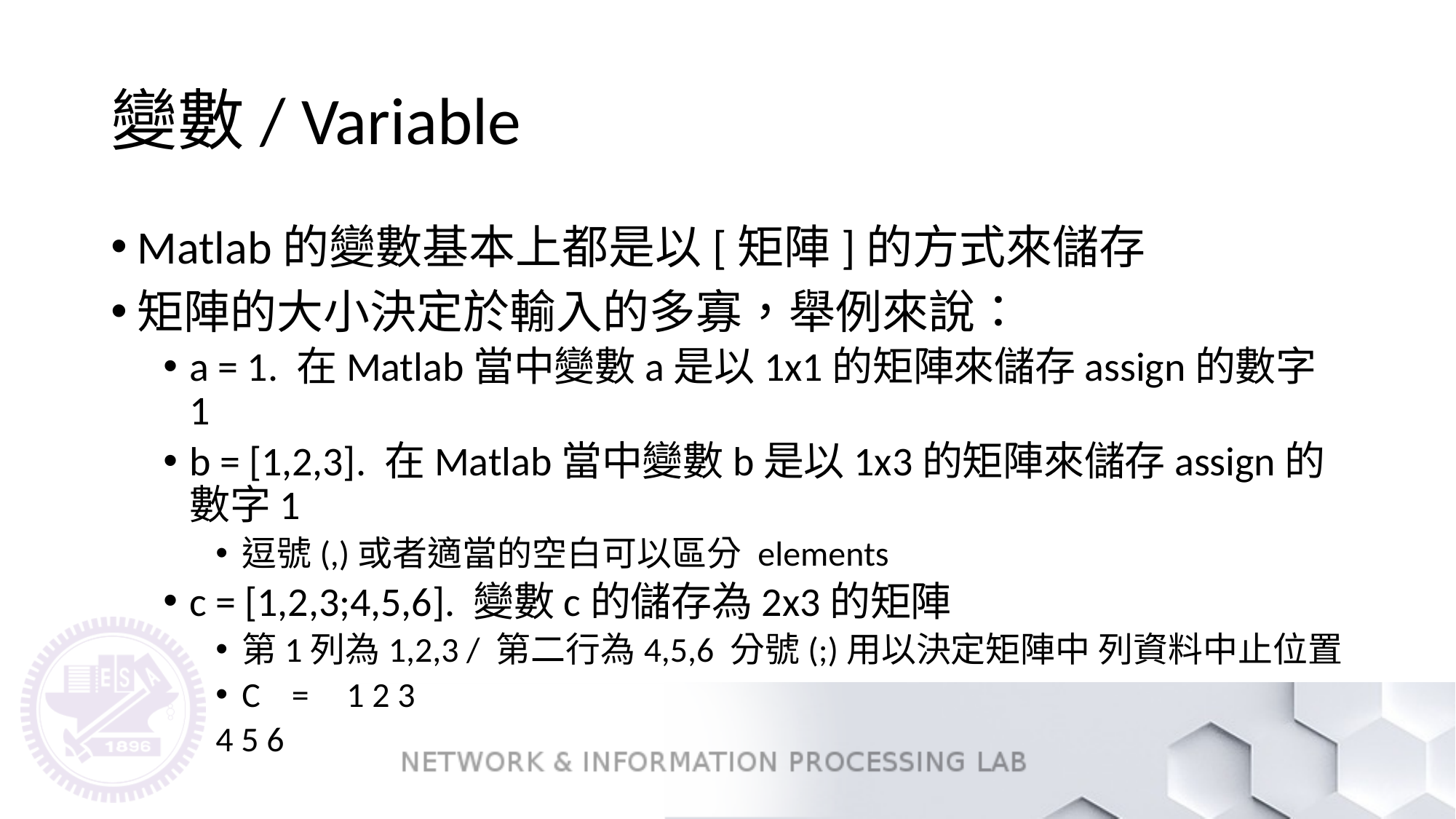

# 變數/ Variable
Matlab的變數基本上都是以[矩陣]的方式來儲存
矩陣的大小決定於輸入的多寡，舉例來說：
a = 1. 在Matlab當中變數a是以1x1的矩陣來儲存assign的數字1
b = [1,2,3]. 在Matlab當中變數b是以1x3的矩陣來儲存assign的數字1
逗號(,)或者適當的空白可以區分 elements
c = [1,2,3;4,5,6]. 變數c的儲存為2x3的矩陣
第1列為1,2,3 / 第二行為4,5,6 分號(;)用以決定矩陣中 列資料中止位置
C    = 	1 2 3
	4 5 6